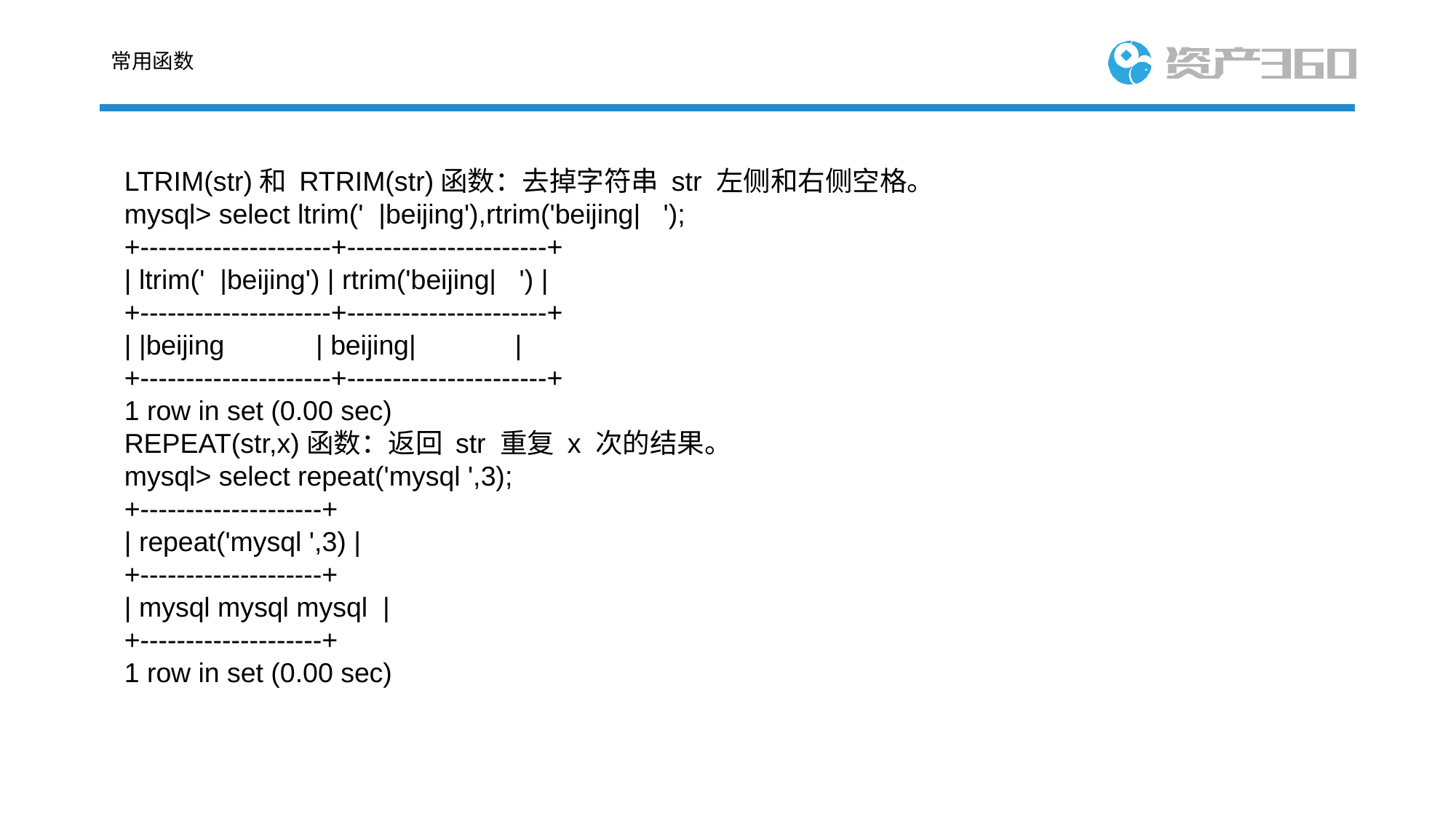

# 常用函数
LTRIM(str)和 RTRIM(str)函数：去掉字符串 str 左侧和右侧空格。
mysql> select ltrim('  |beijing'),rtrim('beijing|   ');
+---------------------+----------------------+
| ltrim('  |beijing') | rtrim('beijing|   ') |
+---------------------+----------------------+
| |beijing            | beijing|             |
+---------------------+----------------------+
1 row in set (0.00 sec)
REPEAT(str,x)函数：返回 str 重复 x 次的结果。
mysql> select repeat('mysql ',3);
+--------------------+
| repeat('mysql ',3) |
+--------------------+
| mysql mysql mysql  |
+--------------------+
1 row in set (0.00 sec)
21